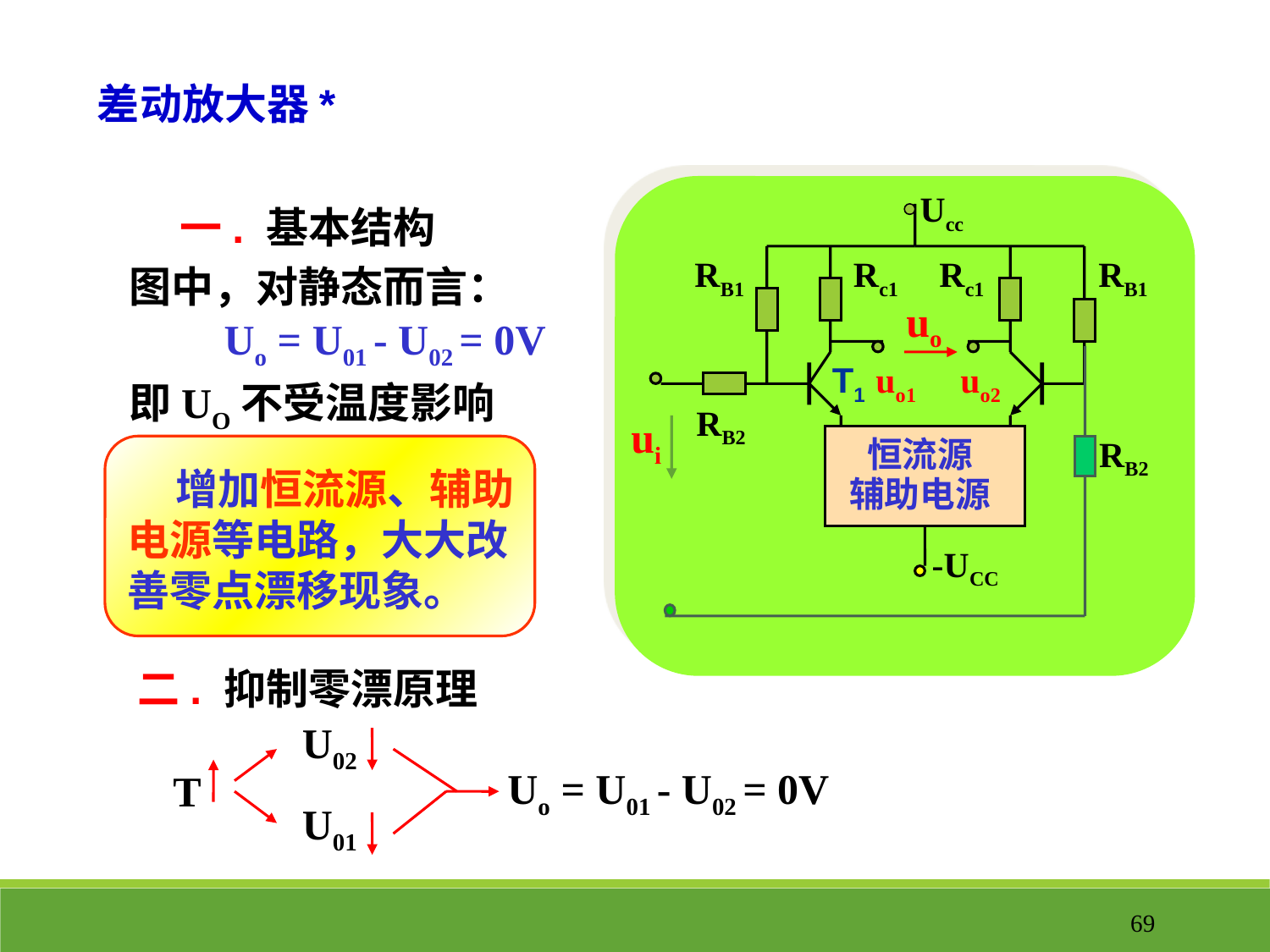

差动放大器*

Ucc

RB1

Rc1

T1
uo1

RB2
ui

一. 基本结构

Rc1

RB1

uo2

图中，对静态而言：
uo

Uo = U01 - U02 = 0V

RB2

即UO不受温度影响

恒流源

辅助电源

-UCC

    增加恒流源、辅助电源等电路，大大改善零点漂移现象。
二. 抑制零漂原理
U02

U01

T

Uo = U01 - U02 = 0V
69